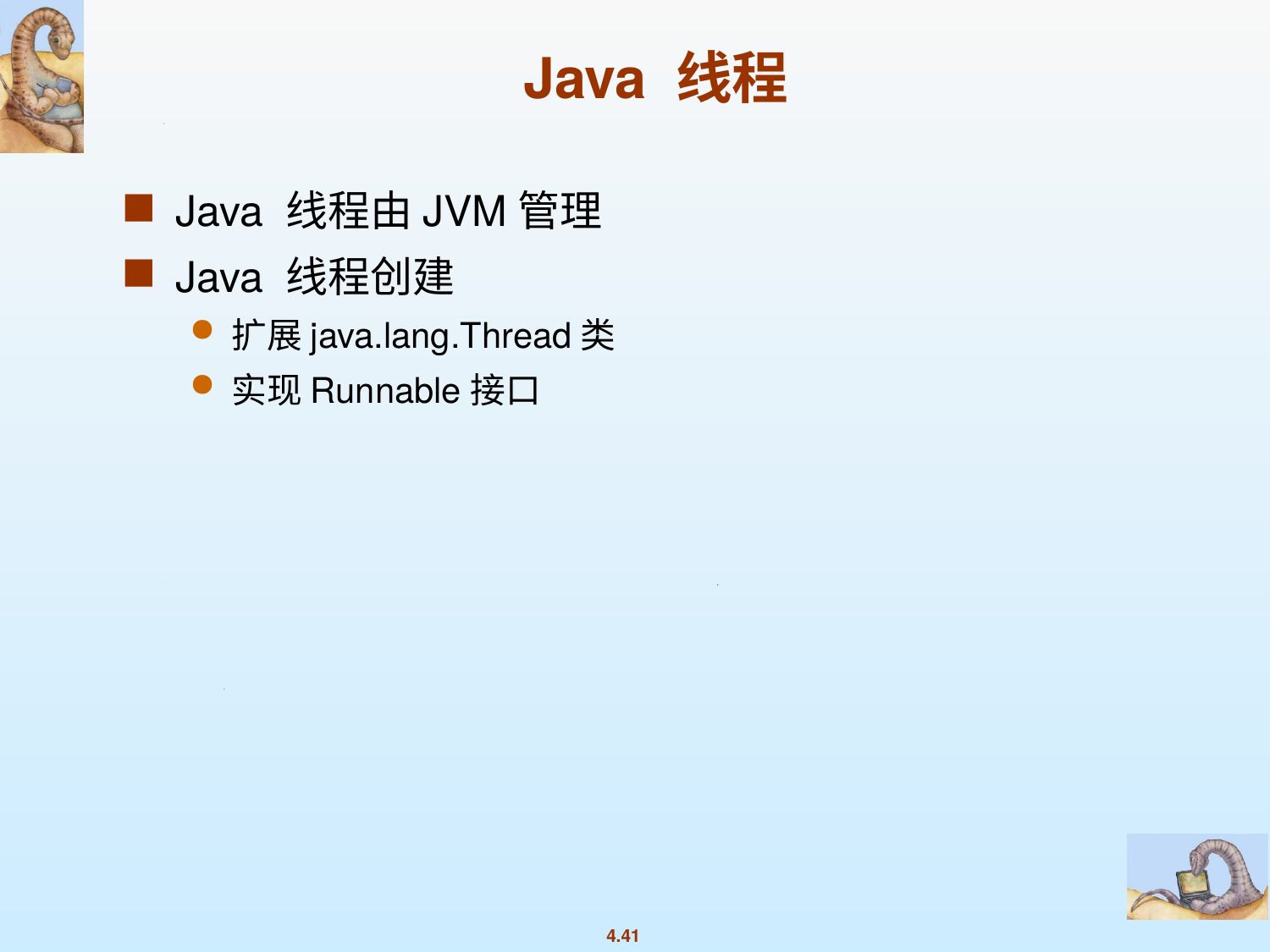

# Java 线程
Java 线程由JVM管理
Java 线程创建
扩展java.lang.Thread类
实现Runnable接口